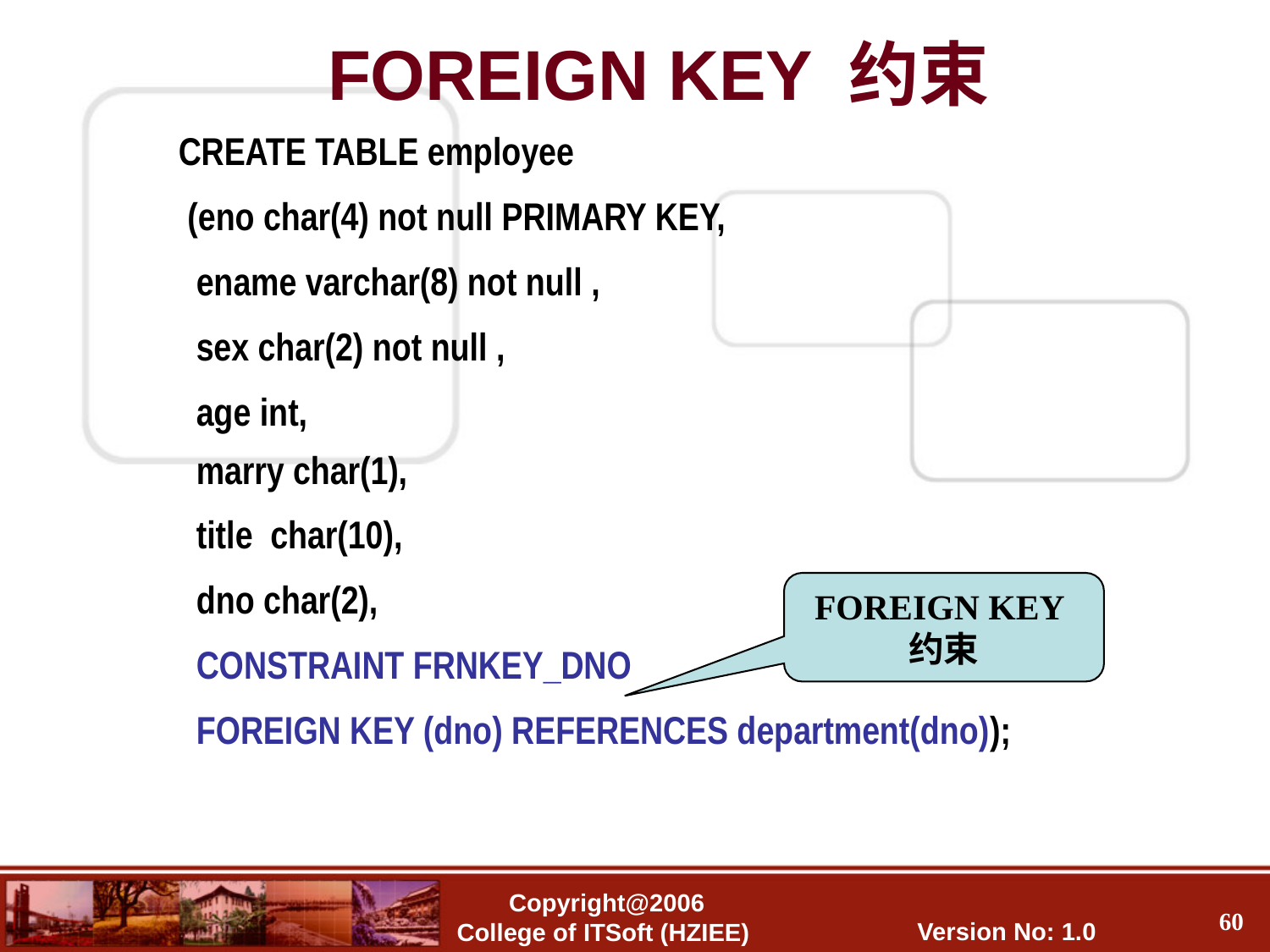

FOREIGN KEY 约束
CREATE TABLE employee
 (eno char(4) not null PRIMARY KEY,
  ename varchar(8) not null ,
  sex char(2) not null ,
  age int,
  marry char(1),
  title  char(10),
  dno char(2),
  CONSTRAINT FRNKEY_DNO
  FOREIGN KEY (dno) REFERENCES department(dno));
FOREIGN KEY约束